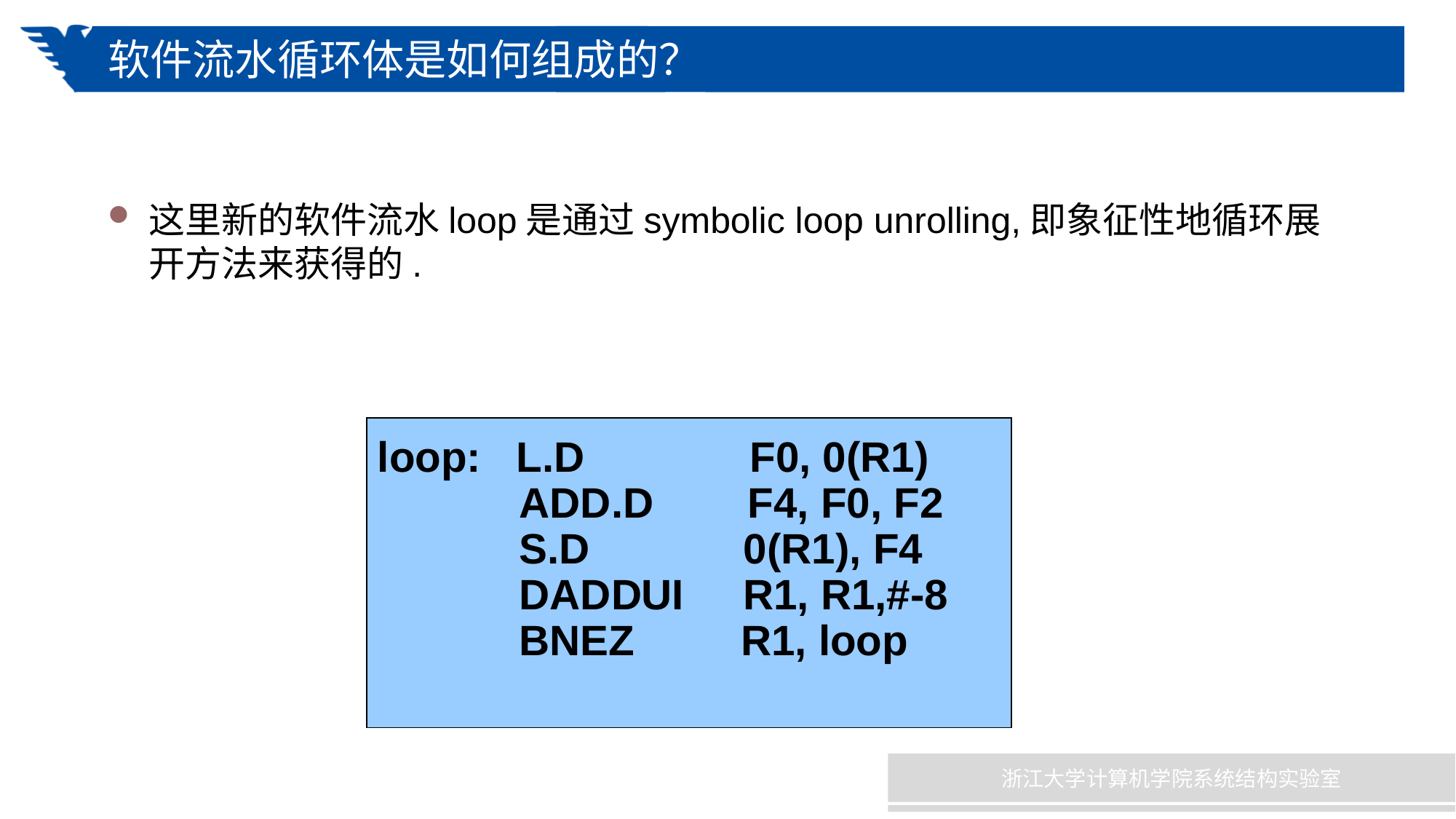

# 软件流水循环体是如何组成的？
这里新的软件流水loop是通过symbolic loop unrolling,即象征性地循环展开方法来获得的.
loop:   L.D              F0, 0(R1)
            ADD.D        F4, F0, F2
            S.D             0(R1), F4
            DADDUI     R1, R1,#-8
            BNEZ         R1, loop